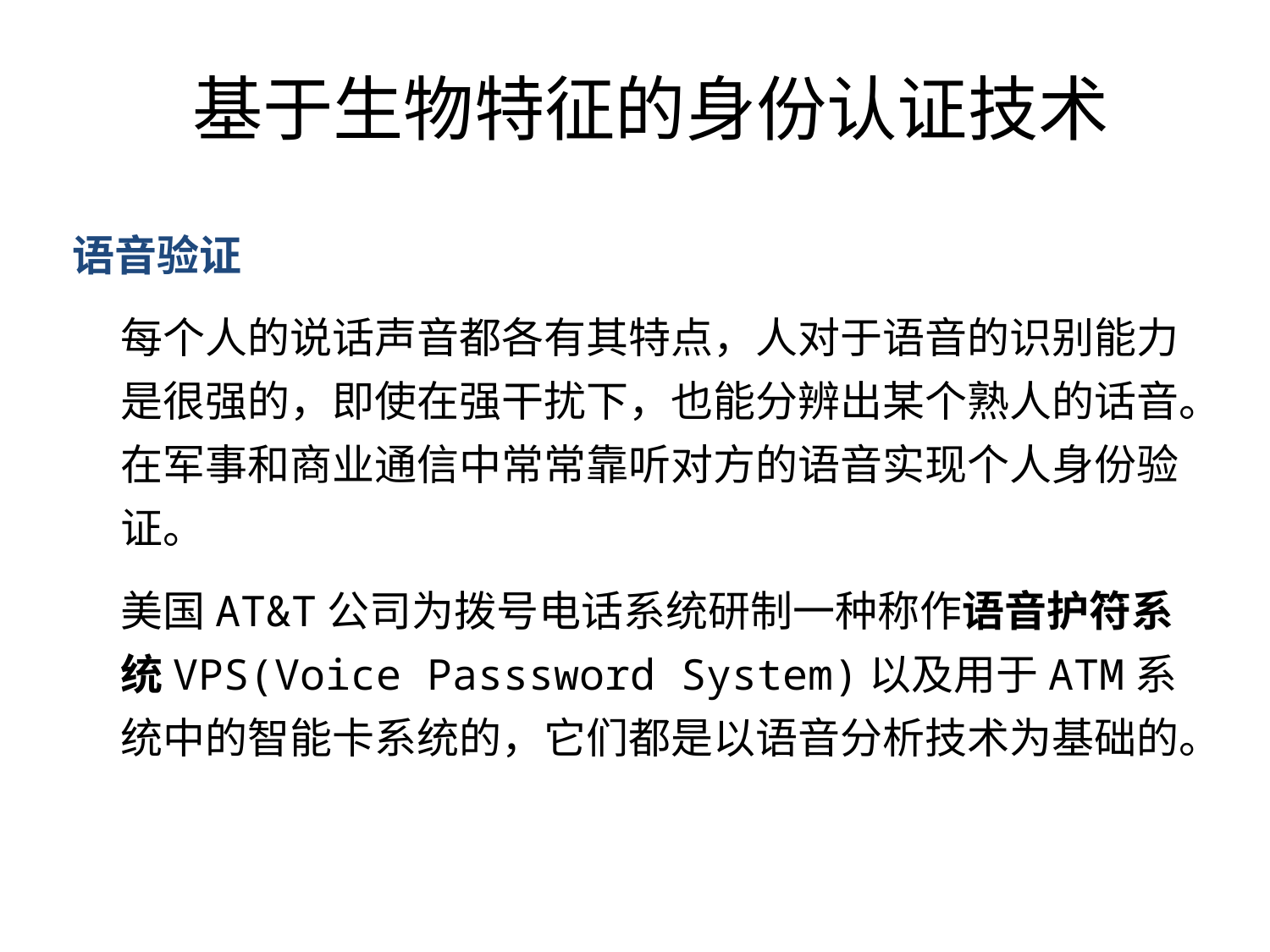

# 基于生物特征的身份认证技术
语音验证
    每个人的说话声音都各有其特点，人对于语音的识别能力是很强的，即使在强干扰下，也能分辨出某个熟人的话音。在军事和商业通信中常常靠听对方的语音实现个人身份验证。
    美国AT&T公司为拨号电话系统研制一种称作语音护符系统VPS(Voice Passsword System)以及用于ATM系统中的智能卡系统的，它们都是以语音分析技术为基础的。